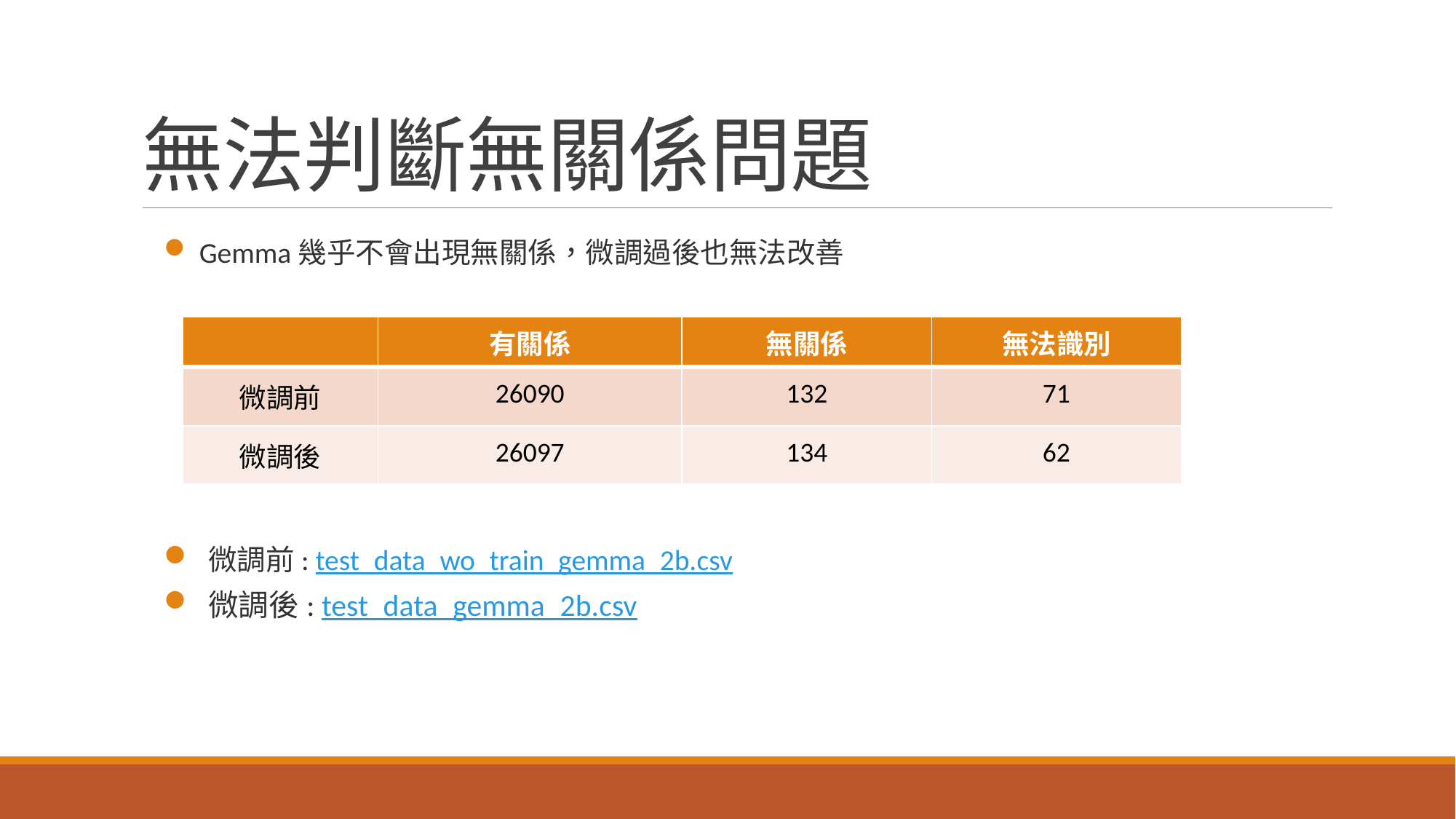

# 無法判斷無關係問題
 Gemma幾乎不會出現無關係，微調過後也無法改善

 微調前: test_data_wo_train_gemma_2b.csv
 微調後: test_data_gemma_2b.csv

|  | 有關係 | 無關係 | 無法識別 |
| --- | --- | --- | --- |
| 微調前 | 26090 | 132 | 71 |
| 微調後 | 26097 | 134 | 62 |